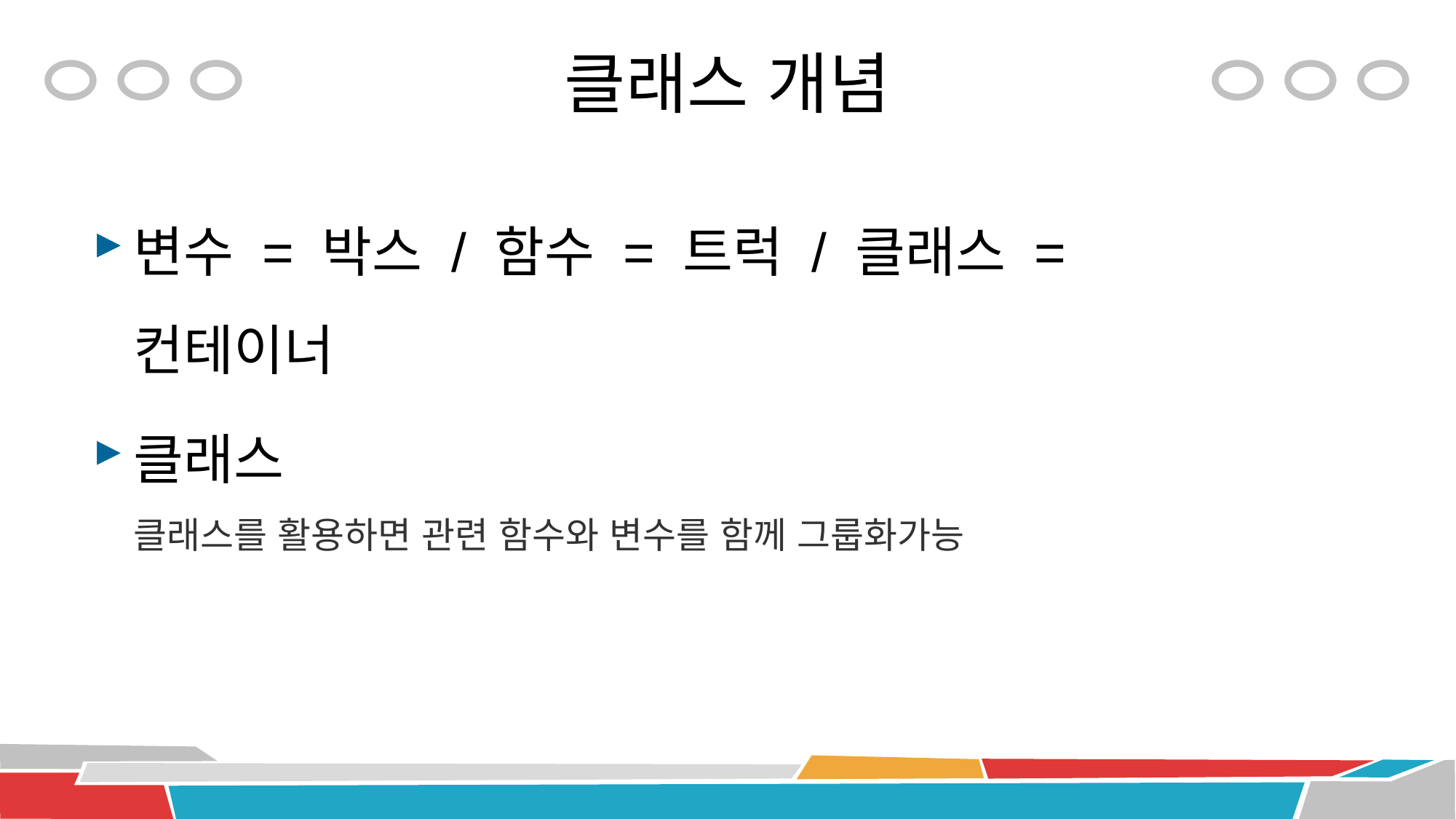

# 클래스 개념
변수 = 박스 / 함수 = 트럭 / 클래스 = 컨테이너
클래스
클래스를 활용하면 관련 함수와 변수를 함께 그룹화가능